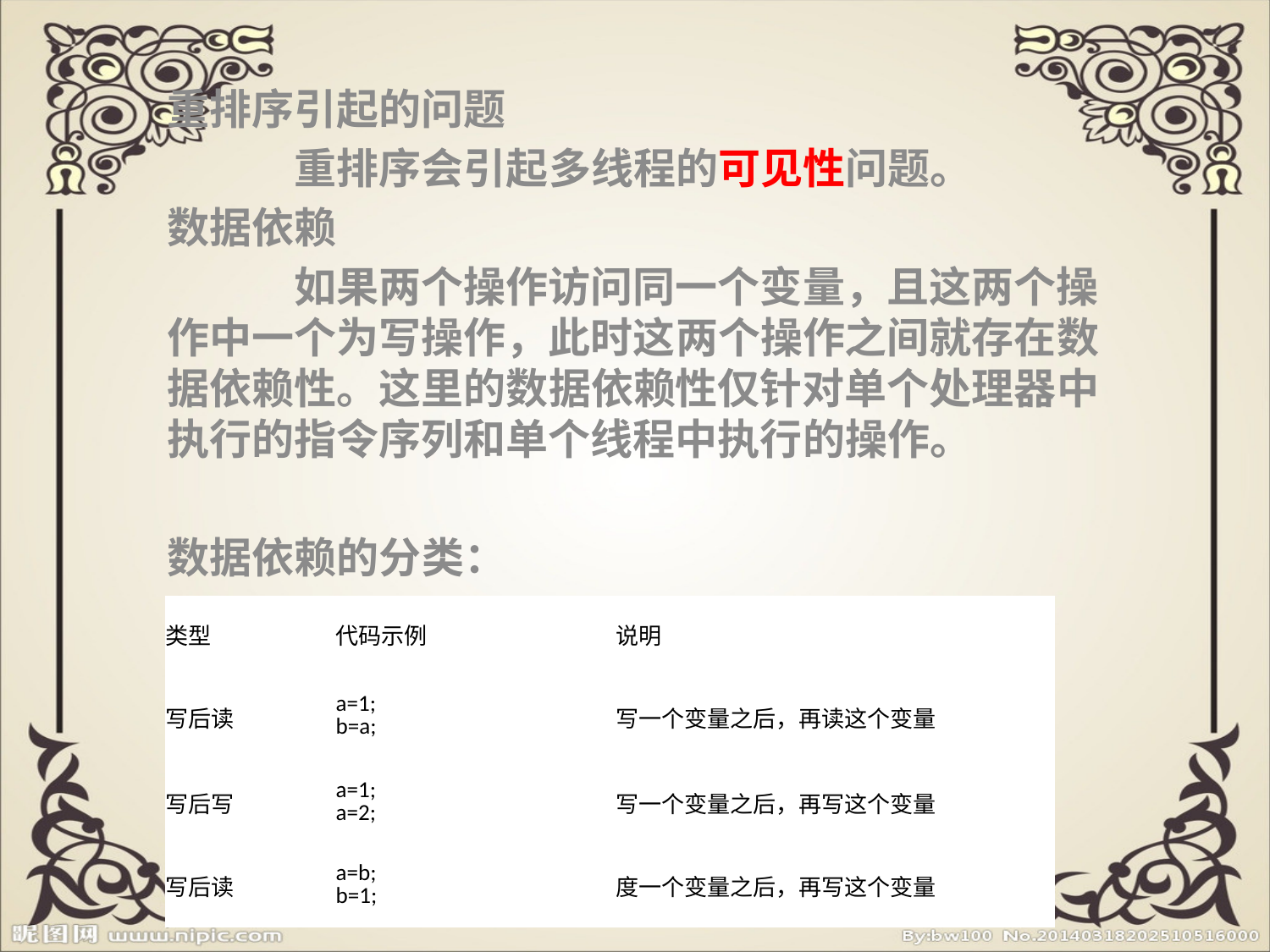

重排序引起的问题
	重排序会引起多线程的可见性问题。
数据依赖
	如果两个操作访问同一个变量，且这两个操作中一个为写操作，此时这两个操作之间就存在数据依赖性。这里的数据依赖性仅针对单个处理器中执行的指令序列和单个线程中执行的操作。

数据依赖的分类：

| 类型 | 代码示例 | 说明 |
| --- | --- | --- |
| 写后读 | a=1; b=a; | 写一个变量之后，再读这个变量 |
| 写后写 | a=1;  a=2; | 写一个变量之后，再写这个变量 |
| 写后读 | a=b; b=1; | 度一个变量之后，再写这个变量 |